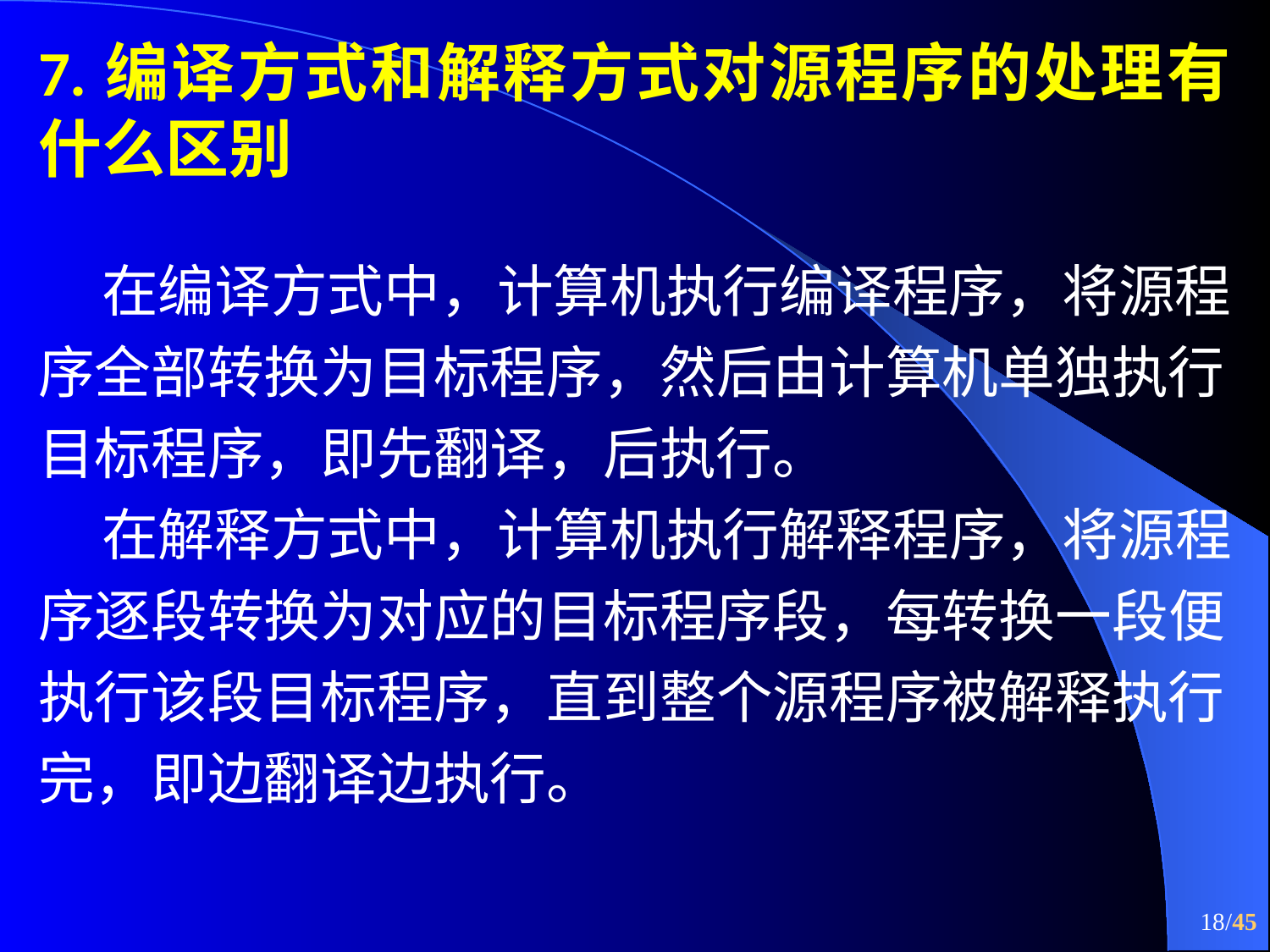

7.编译方式和解释方式对源程序的处理有什么区别
在编译方式中，计算机执行编译程序，将源程序全部转换为目标程序，然后由计算机单独执行目标程序，即先翻译，后执行。
在解释方式中，计算机执行解释程序，将源程序逐段转换为对应的目标程序段，每转换一段便执行该段目标程序，直到整个源程序被解释执行完，即边翻译边执行。
18/45